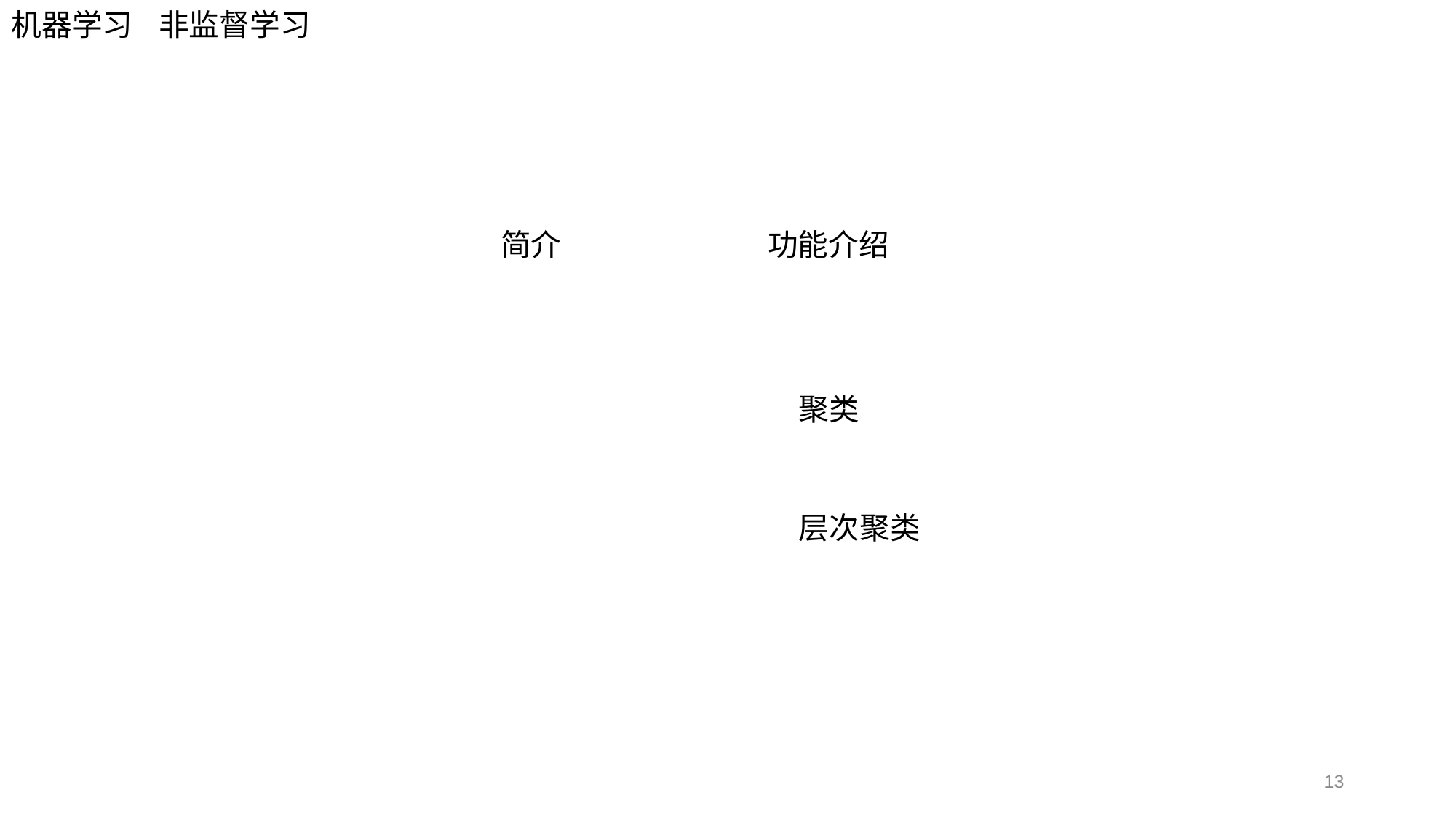

机器学习
非监督学习
简介
功能介绍
聚类
层次聚类
13